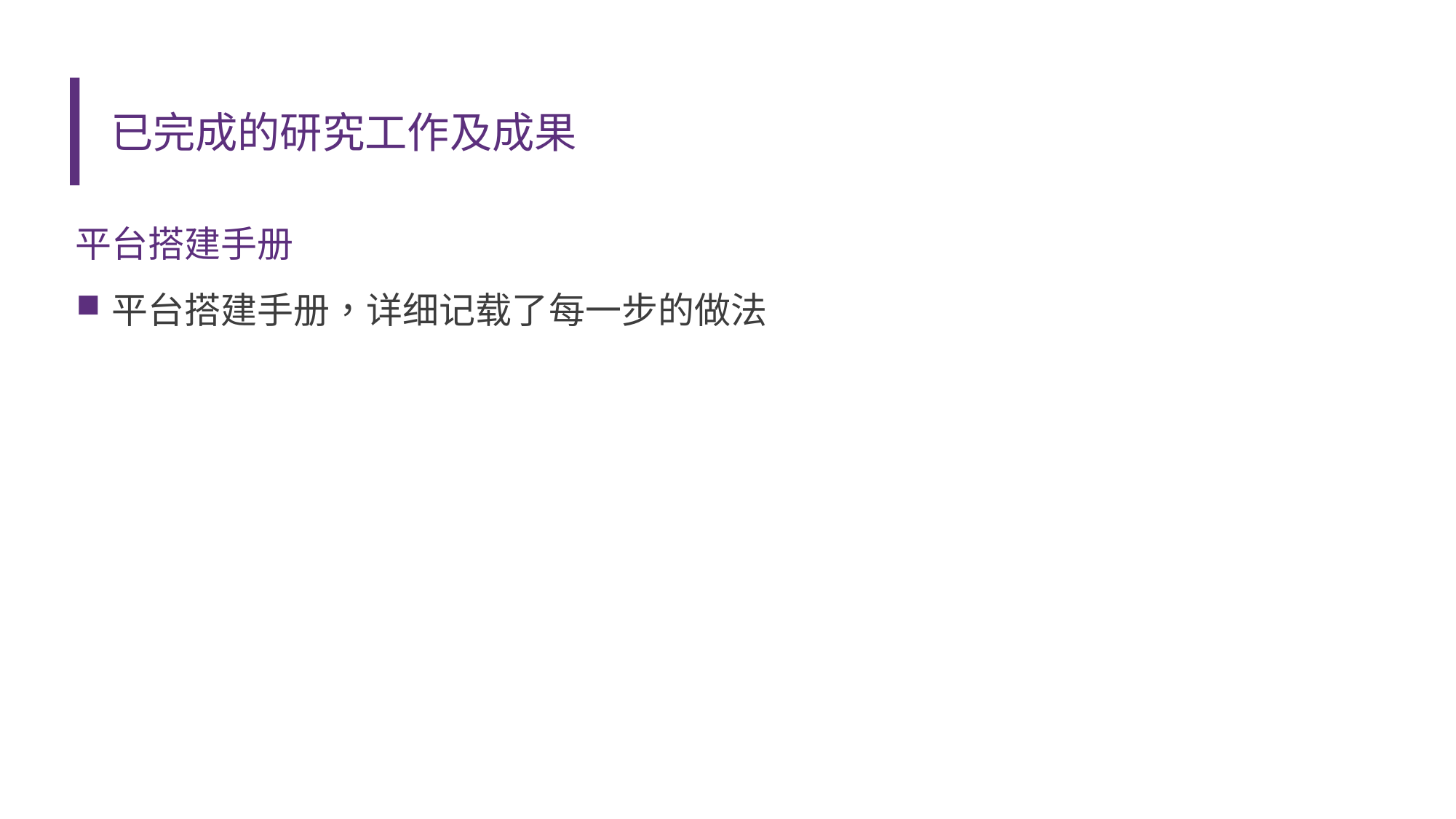

# 已完成的研究工作及成果
平台搭建手册
平台搭建手册，详细记载了每一步的做法